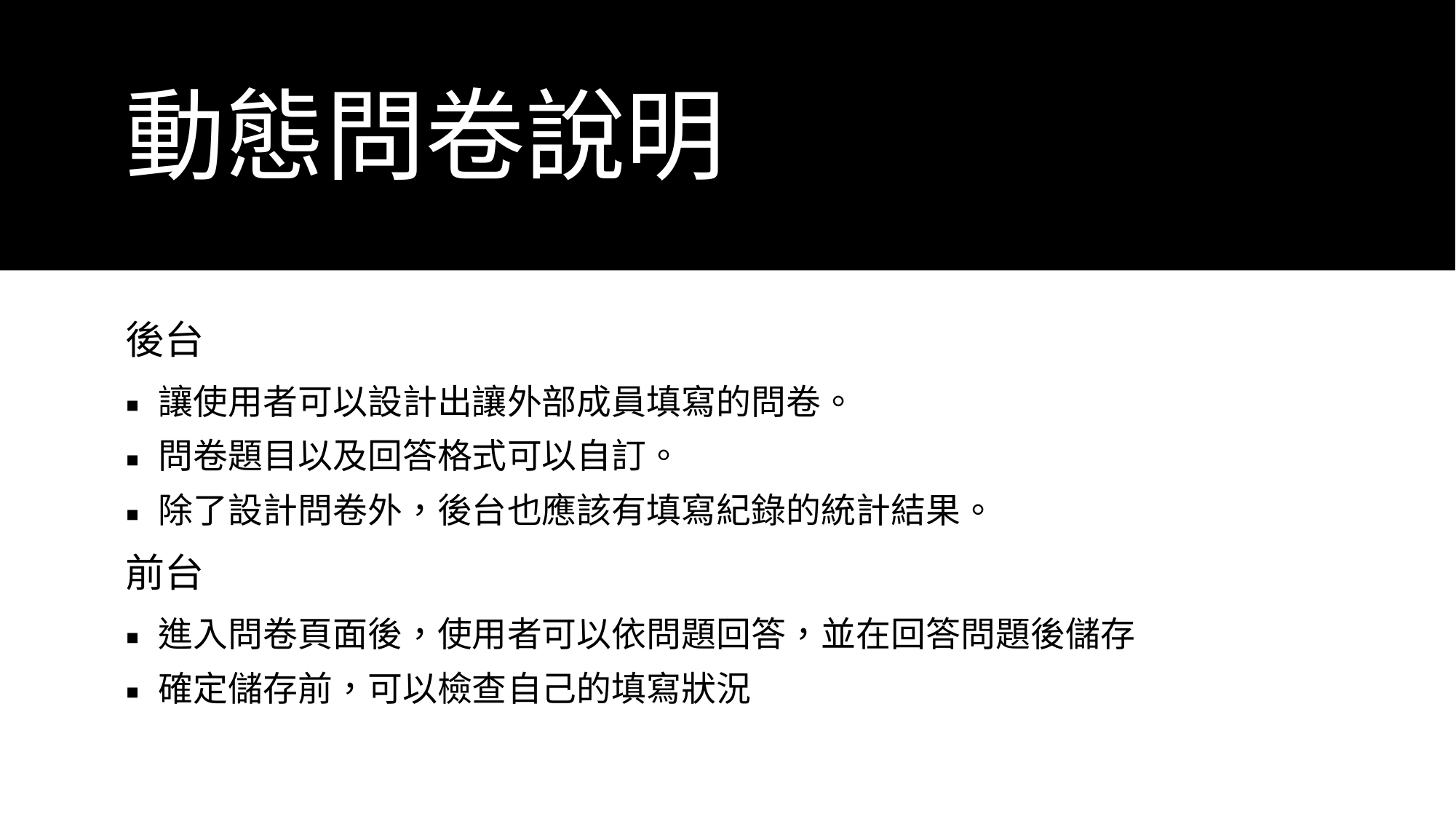

# 動態問卷說明
後台
讓使用者可以設計出讓外部成員填寫的問卷。
問卷題目以及回答格式可以自訂。
除了設計問卷外，後台也應該有填寫紀錄的統計結果。
前台
進入問卷頁面後，使用者可以依問題回答，並在回答問題後儲存
確定儲存前，可以檢查自己的填寫狀況